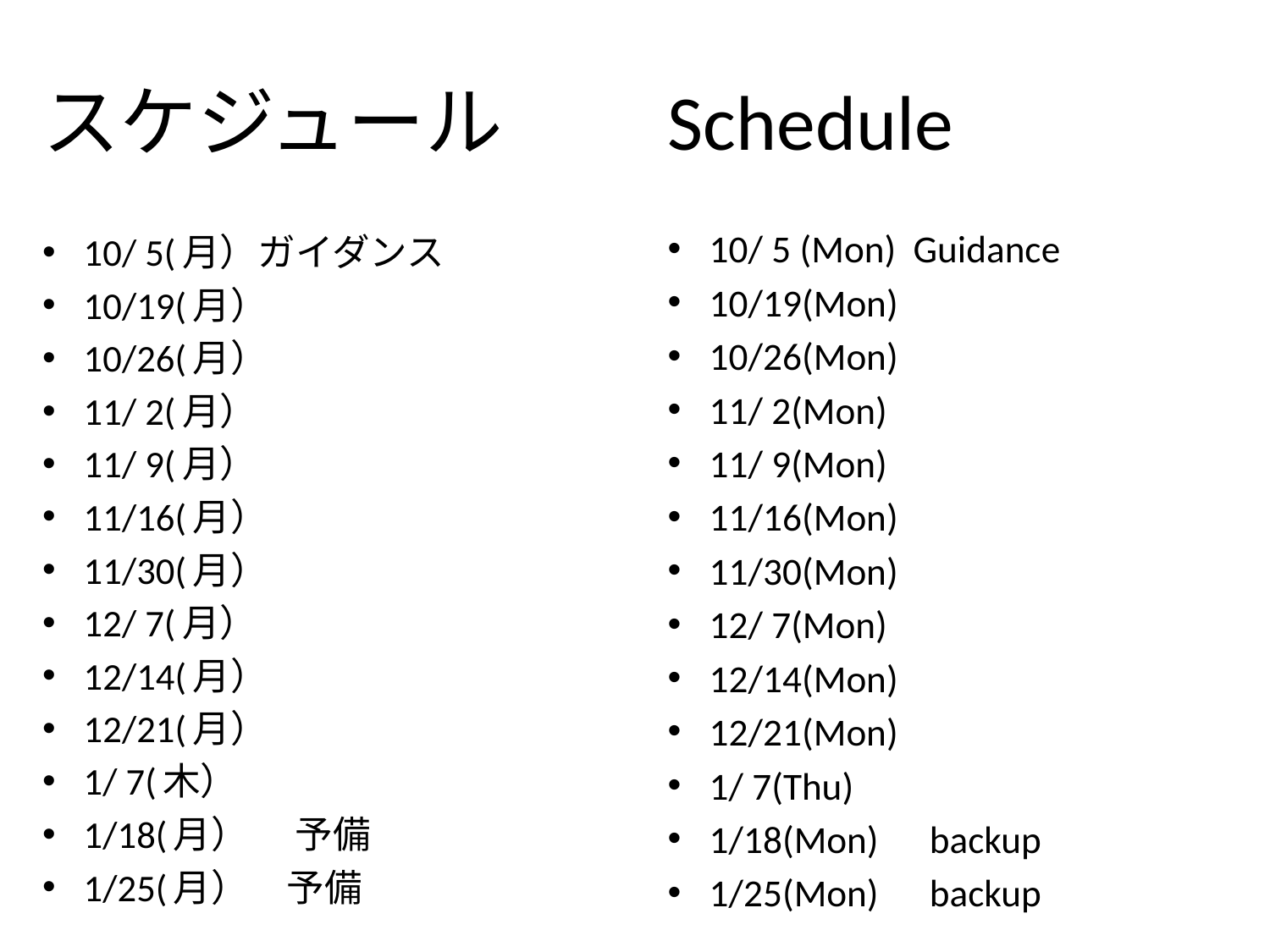

# スケジュール
Schedule
10/ 5 (Mon)  Guidance
10/19(Mon)
10/26(Mon)
11/ 2(Mon)
11/ 9(Mon)
11/16(Mon)
11/30(Mon)
12/ 7(Mon)
12/14(Mon)
12/21(Mon)
1/ 7(Thu)
1/18(Mon)　backup
1/25(Mon)　backup
10/ 5(月）ガイダンス
10/19(月）
10/26(月）
11/ 2(月）
11/ 9(月）
11/16(月）
11/30(月）
12/ 7(月）
12/14(月）
12/21(月）
1/ 7(木）
1/18(月） 　予備
1/25(月）　予備